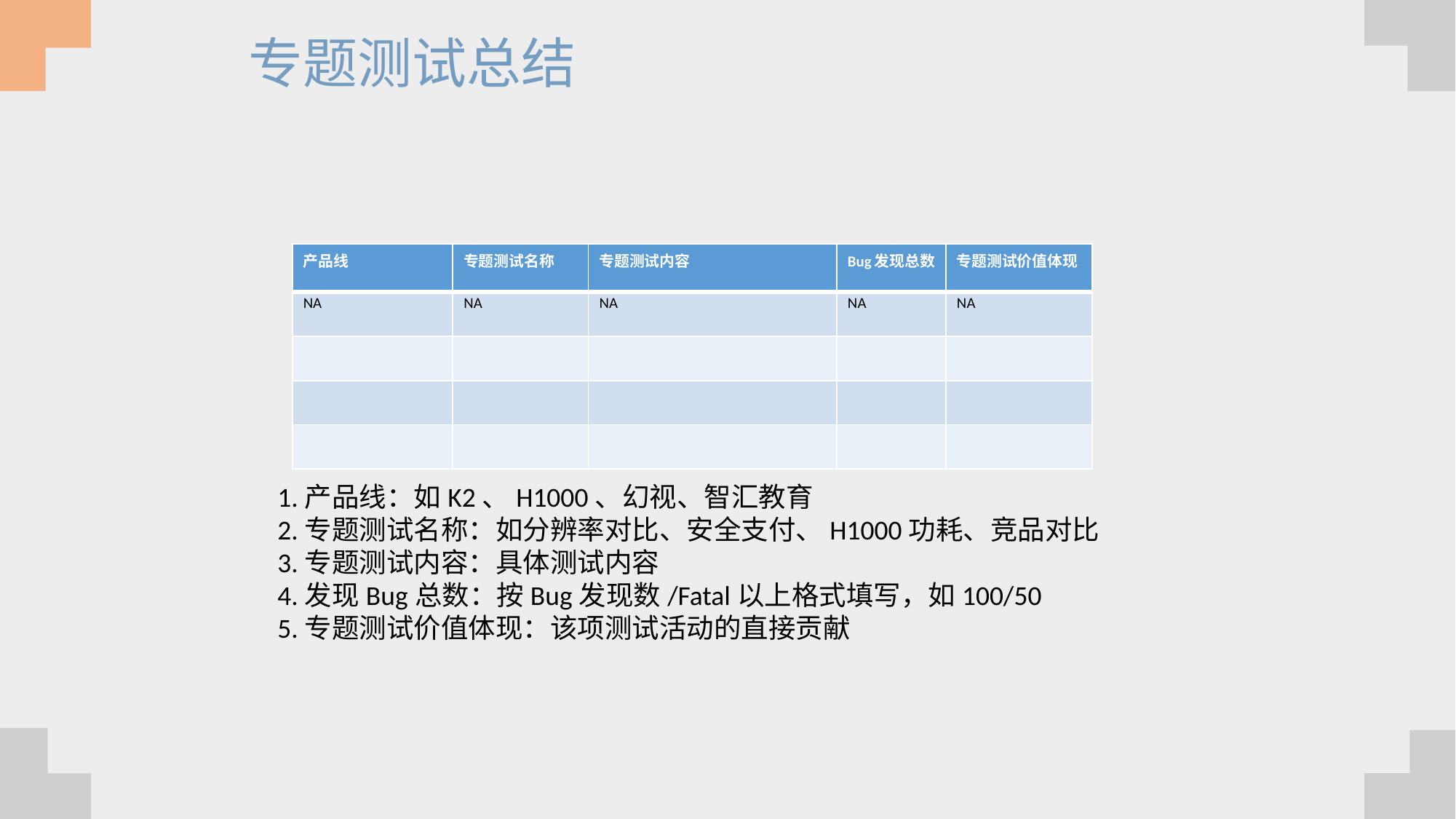

专题测试总结
| 产品线 | 专题测试名称 | 专题测试内容 | Bug发现总数 | 专题测试价值体现 |
| --- | --- | --- | --- | --- |
| NA | NA | NA | NA | NA |
|  |  |  |  |  |
|  |  |  |  |  |
|  |  |  |  |  |
1.产品线：如K2、H1000、幻视、智汇教育
2.专题测试名称：如分辨率对比、安全支付、H1000功耗、竞品对比
3.专题测试内容：具体测试内容
4.发现Bug总数：按Bug发现数/Fatal以上格式填写，如100/50
5.专题测试价值体现：该项测试活动的直接贡献